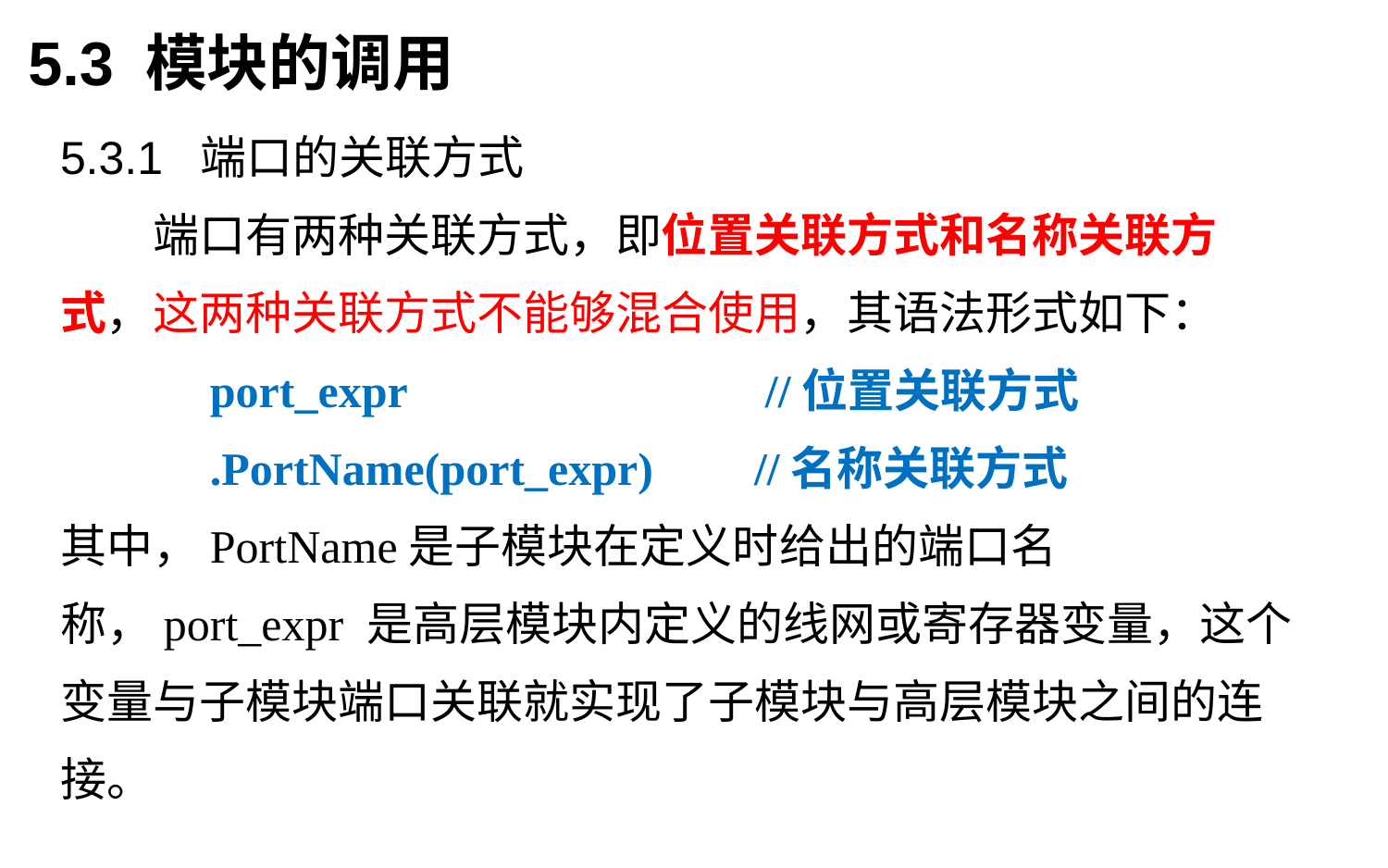

5.3 模块的调用
# 5.3.1  端口的关联方式 　　端口有两种关联方式，即位置关联方式和名称关联方式，这两种关联方式不能够混合使用，其语法形式如下： 　　　port_expr               	　　　//位置关联方式 　　　.PortName(port_expr)    	//名称关联方式 其中，PortName是子模块在定义时给出的端口名称，port_expr 是高层模块内定义的线网或寄存器变量，这个变量与子模块端口关联就实现了子模块与高层模块之间的连接。